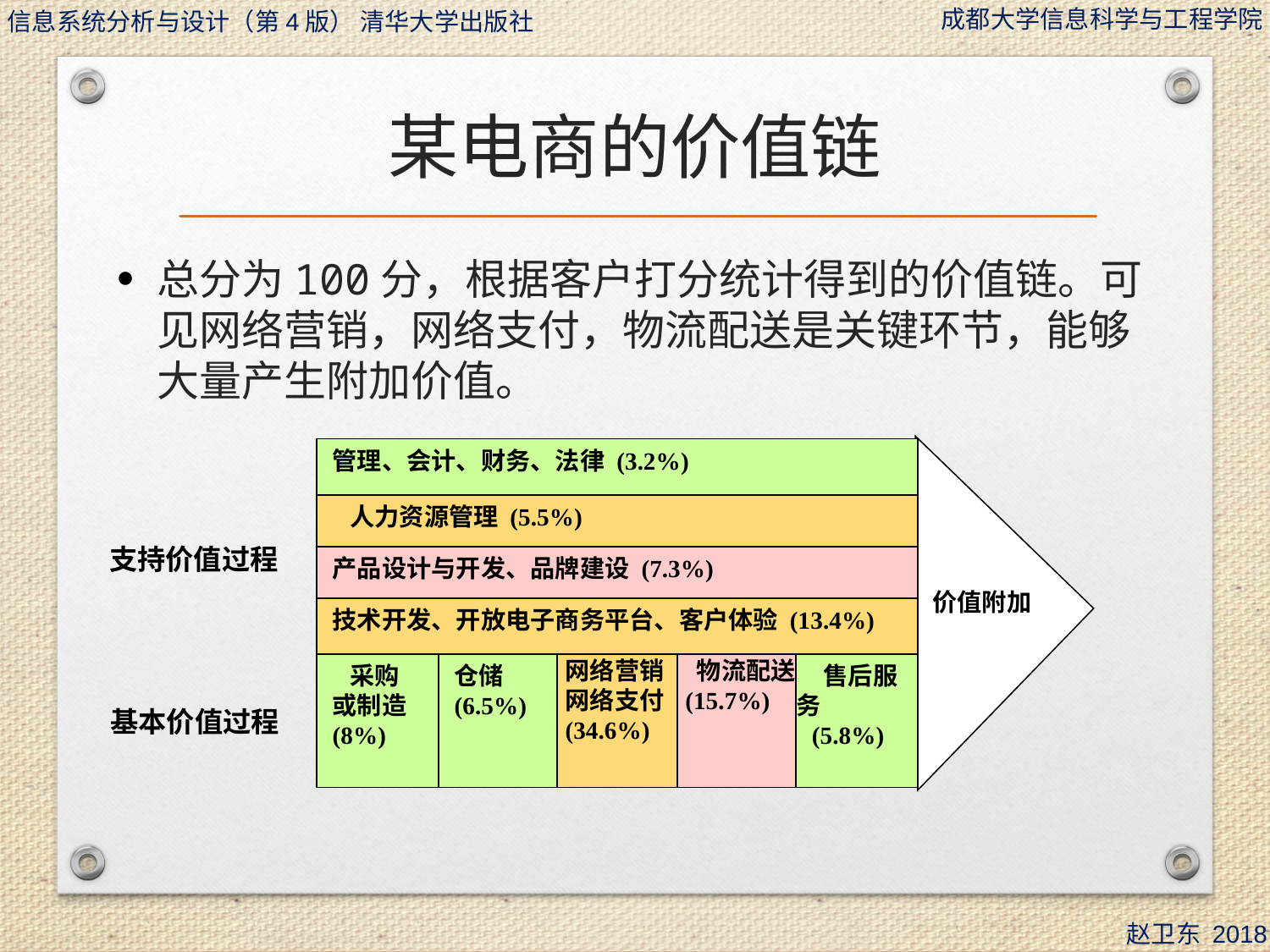

# 某电商的价值链
总分为100分，根据客户打分统计得到的价值链。可见网络营销，网络支付，物流配送是关键环节，能够大量产生附加价值。

管理、会计、财务、法律 (3.2%)

  人力资源管理 (5.5%)
支持价值过程
产品设计与开发、品牌建设 (7.3%)
价值附加
技术开发、开放电子商务平台、客户体验 (13.4%)
  采购
或制造
(8%)
仓储
(6.5%)
网络营销
网络支付
(34.6%)
 物流配送
(15.7%)
 售后服务
(5.8%)
基本价值过程